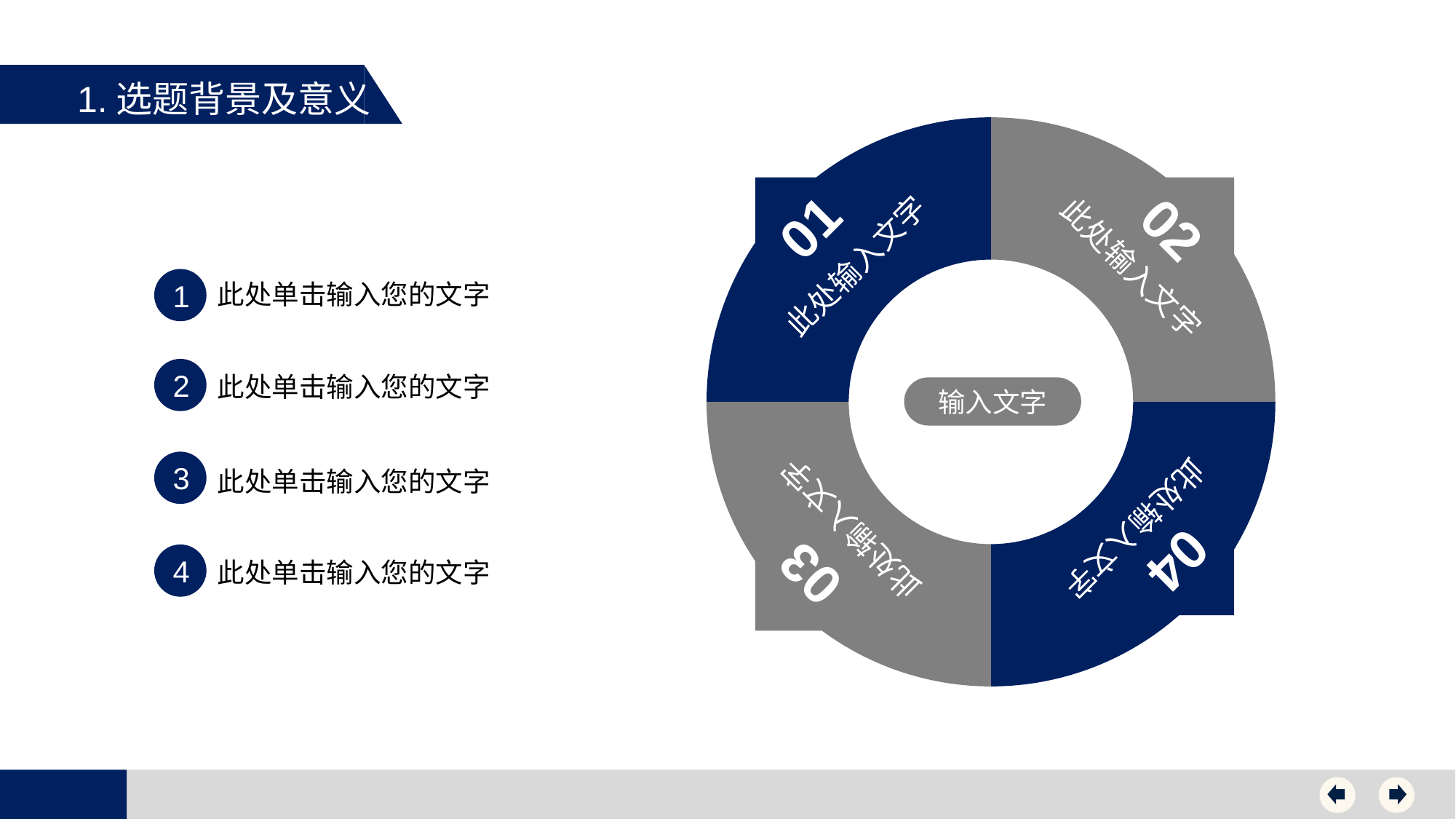

1.选题背景及意义

### Chart

| Category | 销售额 |
|---|---|
| 第一季度 | 30.0 |
| 第二季度 | 30.0 |
| 第三季度 | 30.0 |
| 第四季度 | 30.0 |

01
02
此处输入文字
此处输入文字
此处输入文字
此处输入文字
04

03

1
此处单击输入您的文字
2
此处单击输入您的文字
输入文字
3
此处单击输入您的文字
4
此处单击输入您的文字